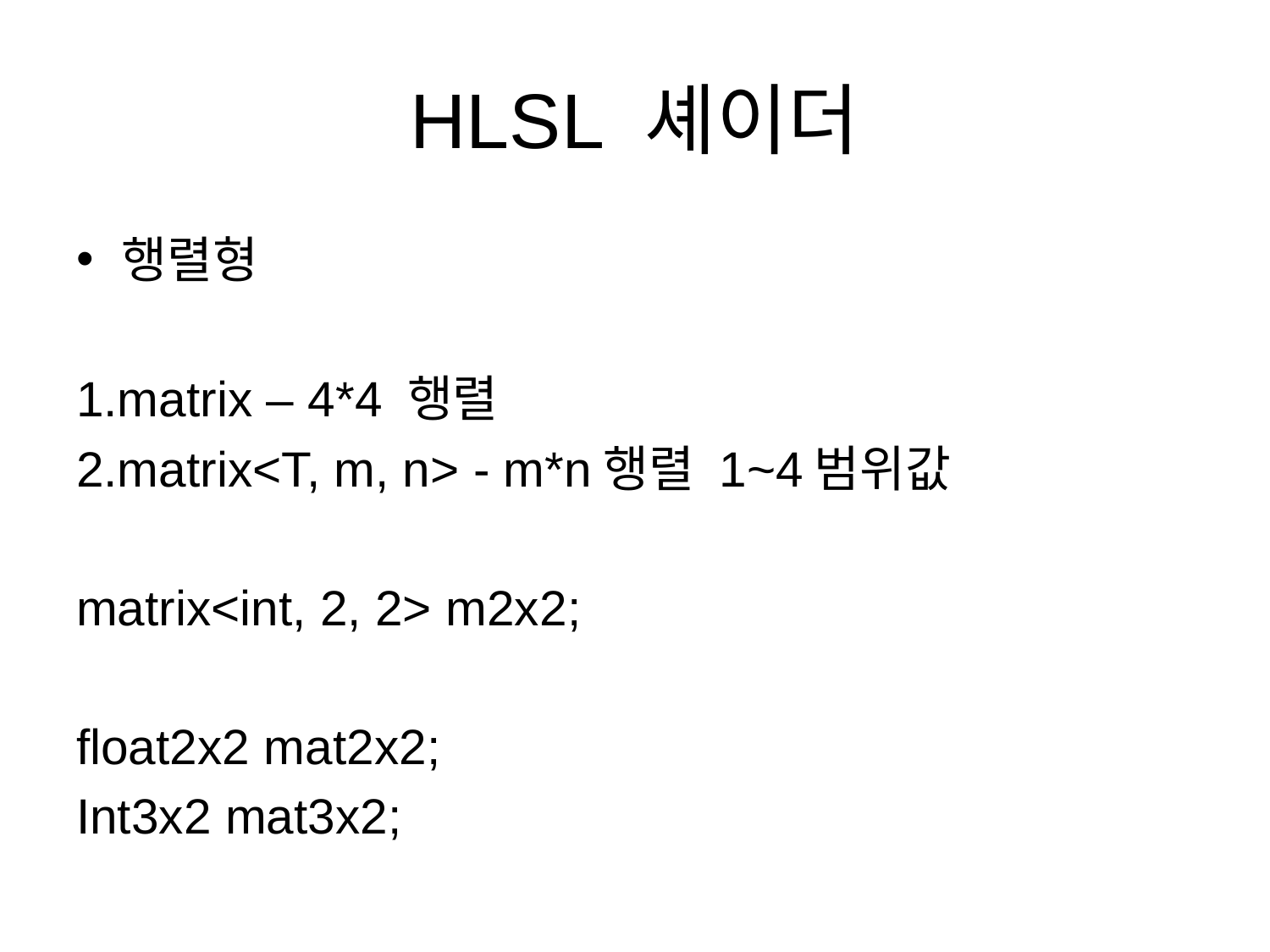

# HLSL 셰이더
행렬형

1.matrix – 4*4 행렬
2.matrix<T, m, n> - m*n행렬 1~4범위값

matrix<int, 2, 2> m2x2;

float2x2 mat2x2;
Int3x2 mat3x2;